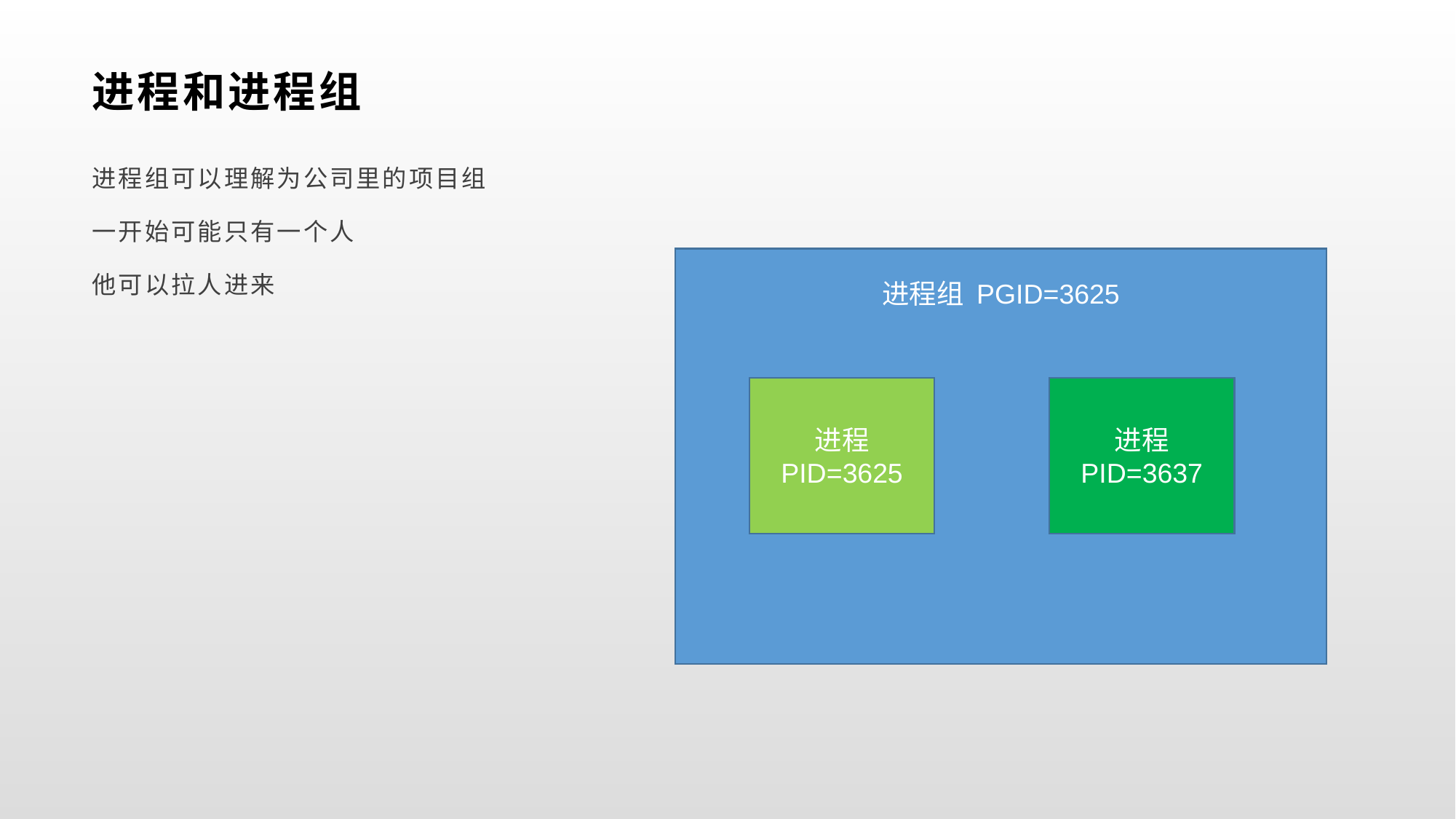

# 进程和进程组
进程组可以理解为公司里的项目组
一开始可能只有一个人
他可以拉人进来

进程组 PGID=3625

进程
PID=3625
进程
PID=3637